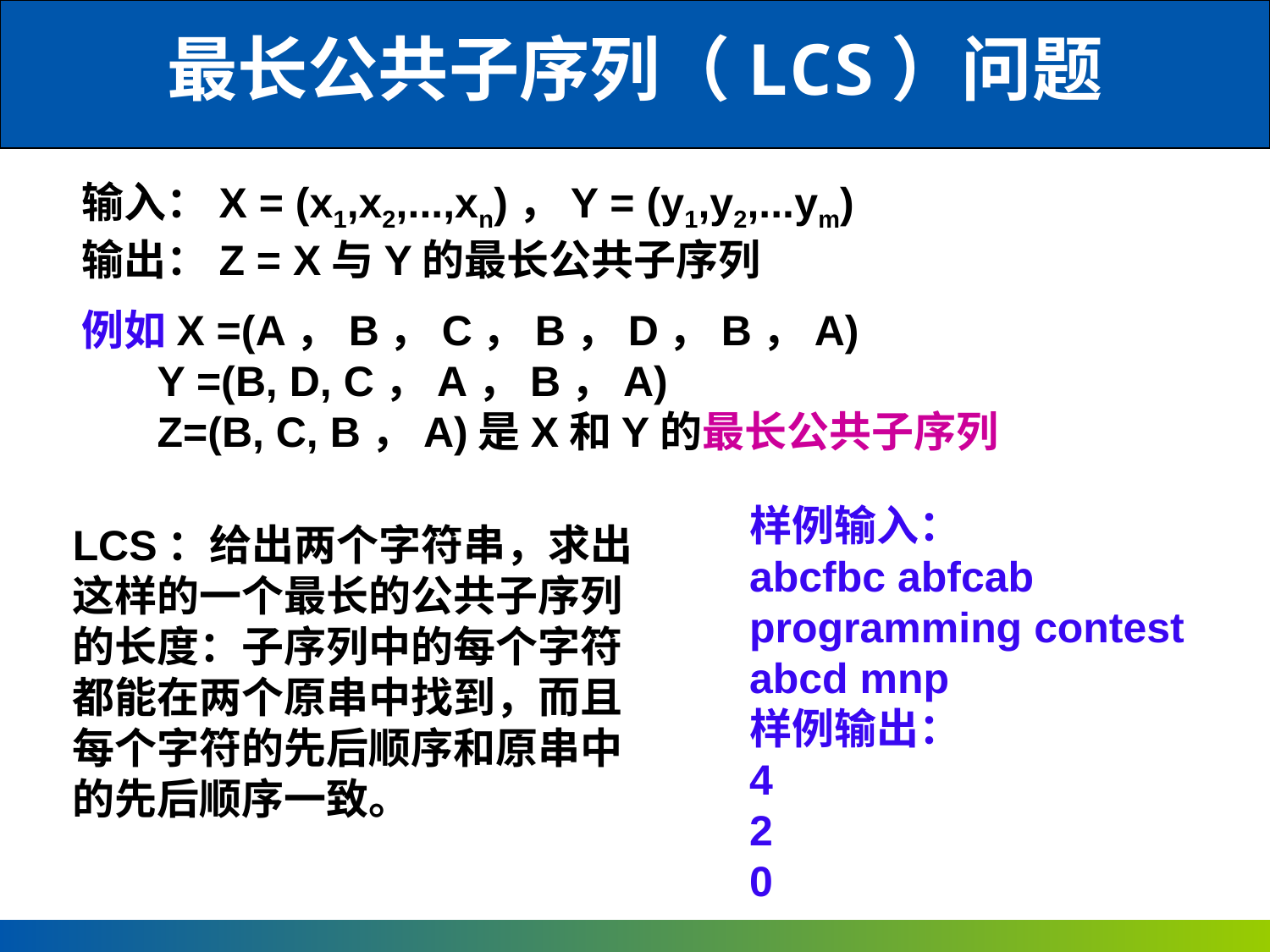

最长公共子序列（LCS）问题

输入：X = (x1,x2,...,xn)，Y = (y1,y2,...ym)
输出：Z = X与Y的最长公共子序列
例如X =(A，B，C，B，D，B，A)
 Y =(B, D, C，A，B，A)
 Z=(B, C, B，A)是X和Y的最长公共子序列
样例输入：
abcfbc abfcab
programming contest
abcd mnp
样例输出：
4
2
0
LCS：给出两个字符串，求出这样的一个最长的公共子序列的长度：子序列中的每个字符都能在两个原串中找到，而且每个字符的先后顺序和原串中的先后顺序一致。